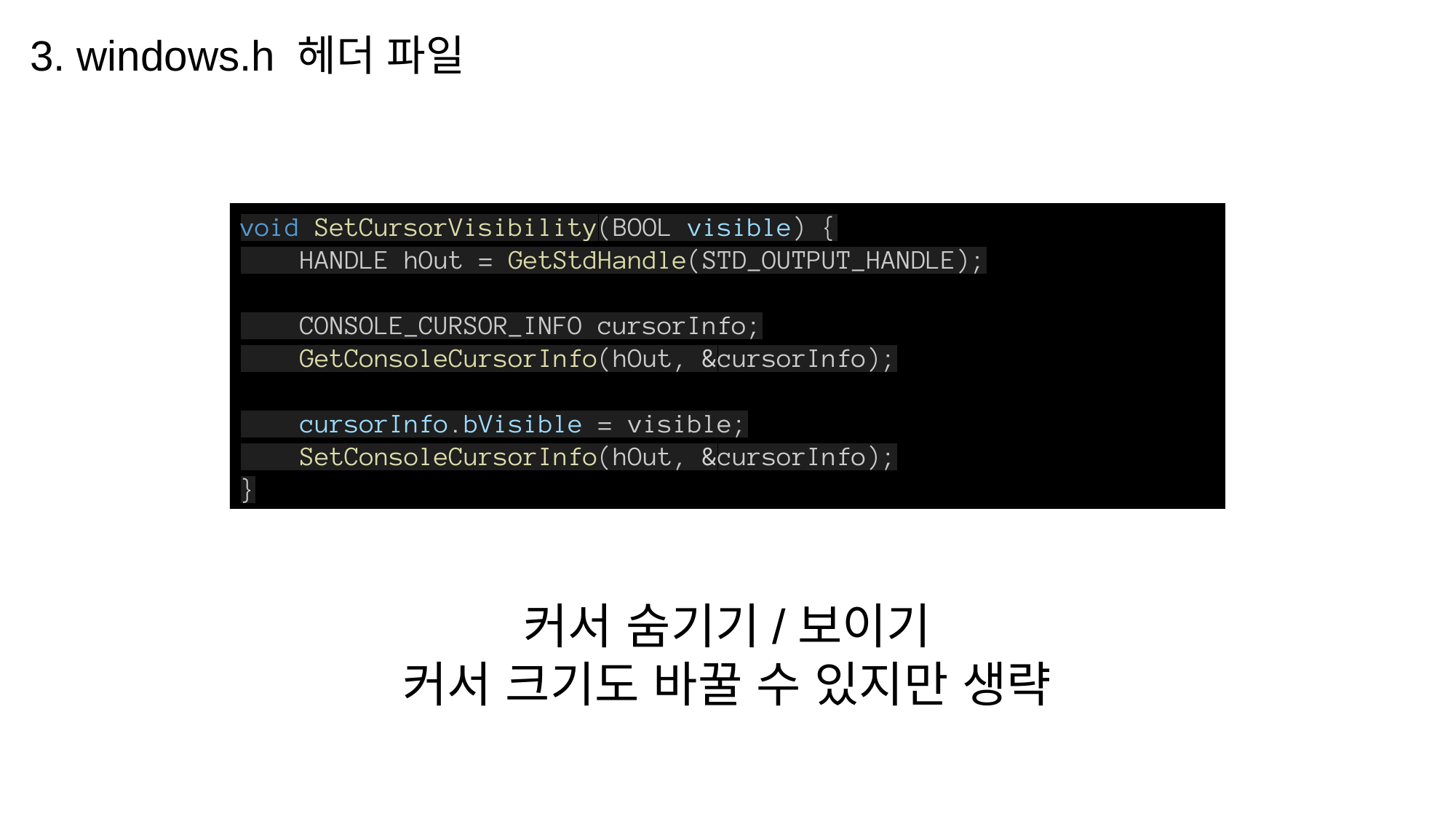

3. windows.h 헤더 파일
void SetCursorVisibility(BOOL visible) {
    HANDLE hOut = GetStdHandle(STD_OUTPUT_HANDLE);
    CONSOLE_CURSOR_INFO cursorInfo;
    GetConsoleCursorInfo(hOut, &cursorInfo);
    cursorInfo.bVisible = visible;
    SetConsoleCursorInfo(hOut, &cursorInfo);
}
커서 숨기기/보이기
커서 크기도 바꿀 수 있지만 생략